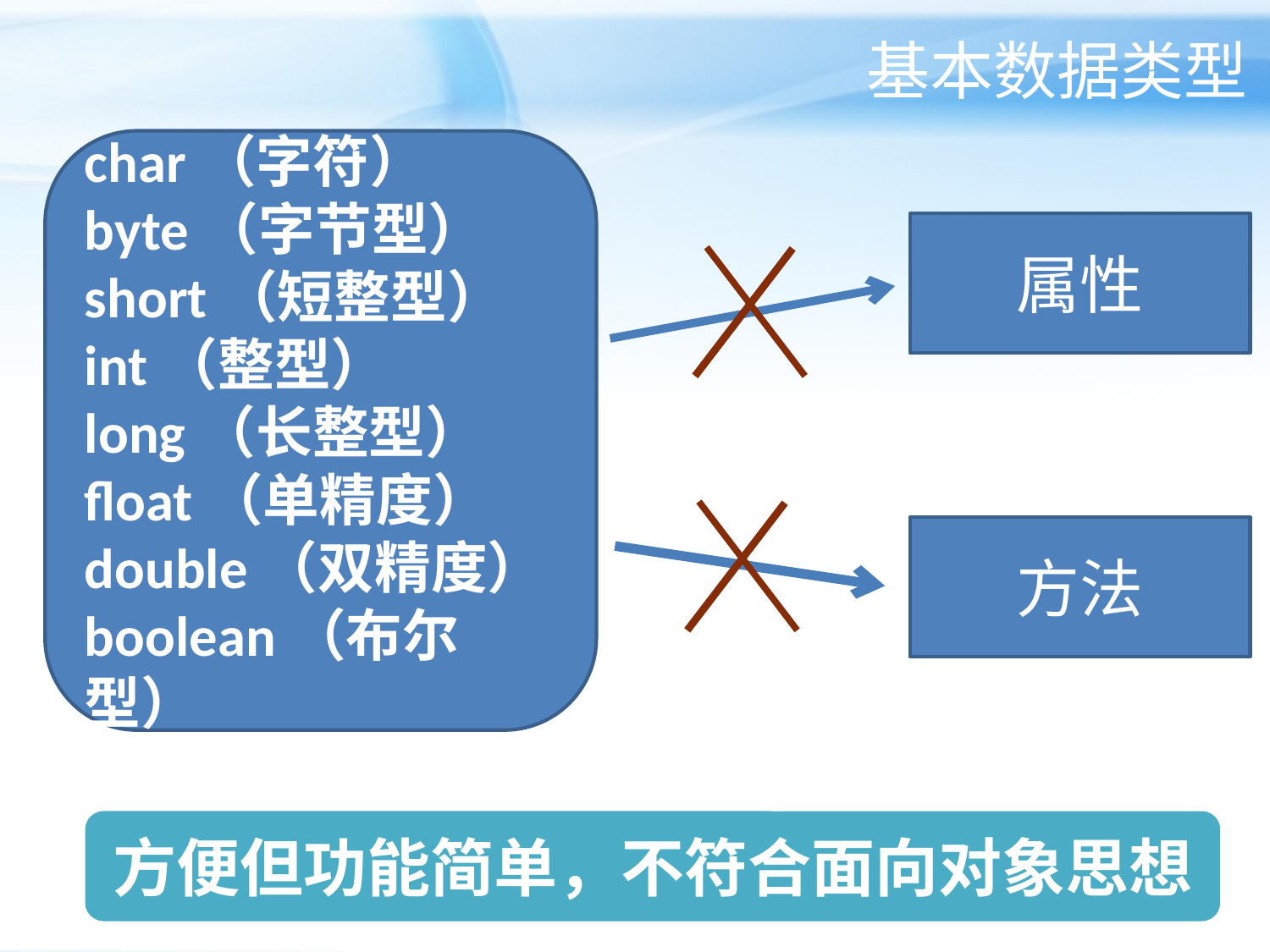

# 基本数据类型
char（字符）
byte（字节型）
short（短整型）
int（整型）
long（长整型）
float（单精度）
double（双精度）
boolean（布尔型）
属性
方法
方便但功能简单，不符合面向对象思想